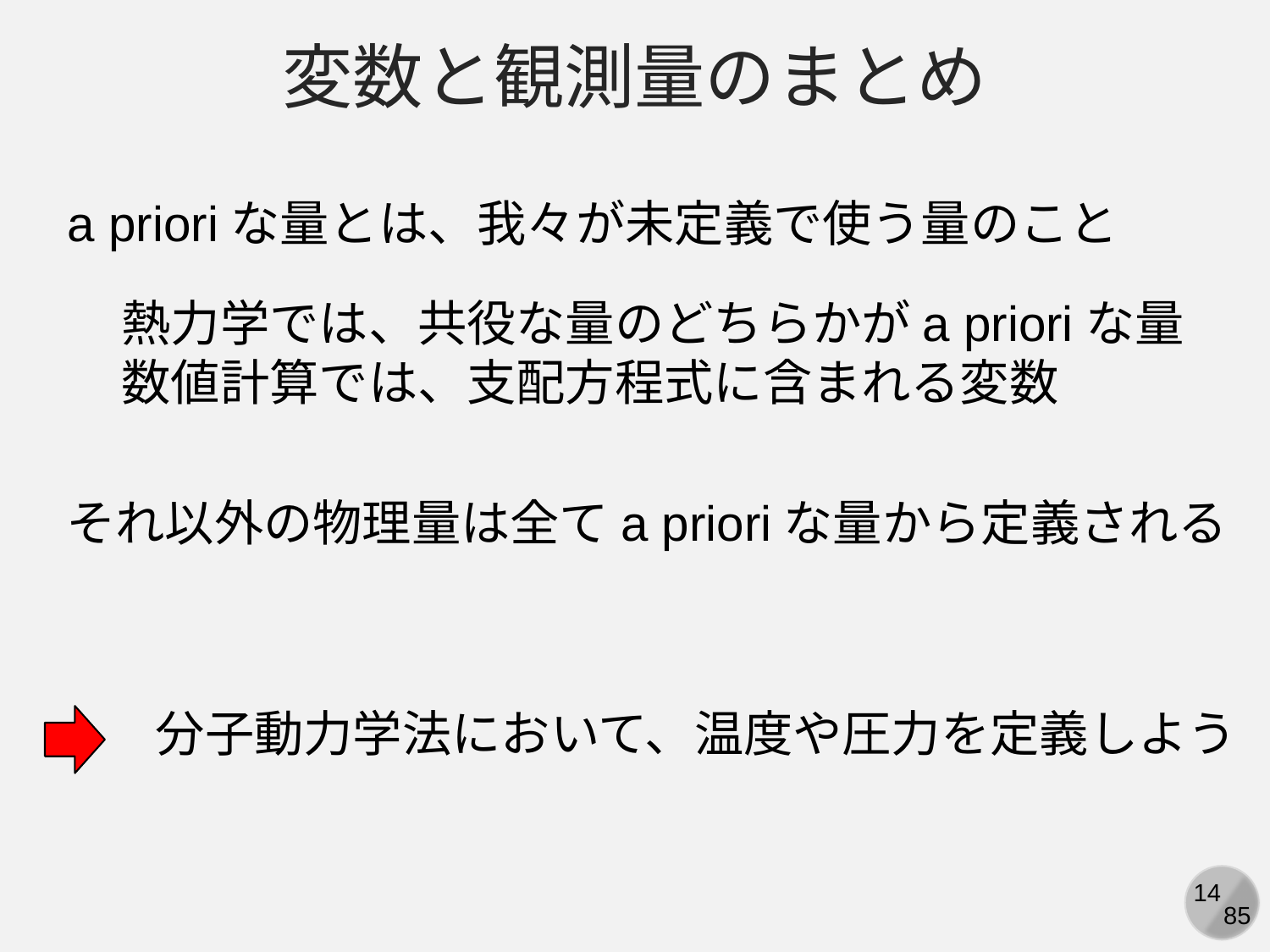

変数と観測量のまとめ
a prioriな量とは、我々が未定義で使う量のこと
熱力学では、共役な量のどちらかがa prioriな量
数値計算では、支配方程式に含まれる変数
それ以外の物理量は全てa prioriな量から定義される
分子動力学法において、温度や圧力を定義しよう